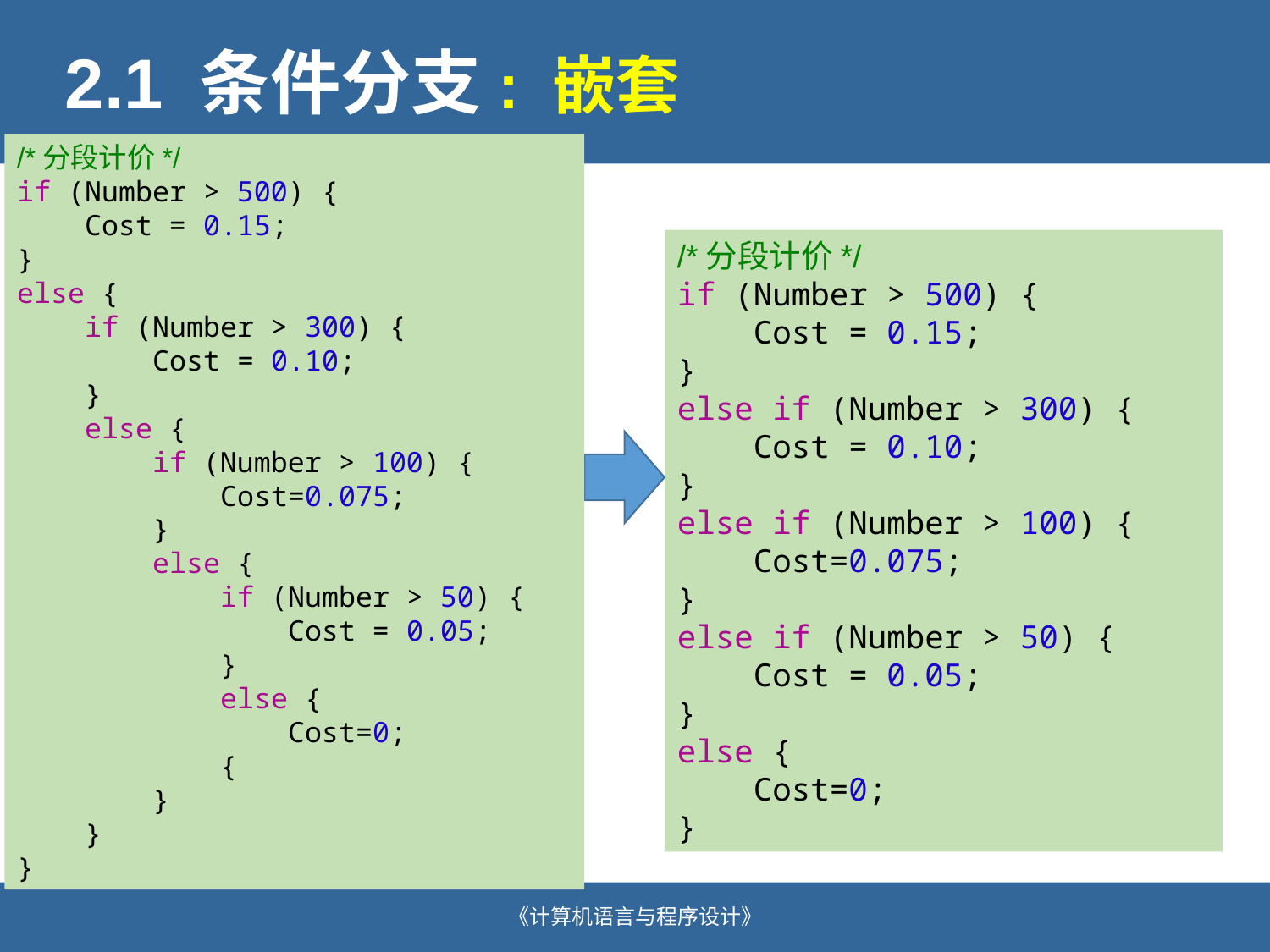

# 2.1 条件分支: 嵌套
/*分段计价*/
if (Number > 500) {
    Cost = 0.15;
}
else {
    if (Number > 300) {
        Cost = 0.10;
    }
    else {
        if (Number > 100) {
            Cost=0.075;
        }
        else {
            if (Number > 50) {
                Cost = 0.05;
            }
            else {
                Cost=0;
            {
        }
    }
}
/*分段计价*/
if (Number > 500) {
    Cost = 0.15;
}
else if (Number > 300) {
    Cost = 0.10;
}
else if (Number > 100) {
    Cost=0.075;
}
else if (Number > 50) {
    Cost = 0.05;
}
else {
    Cost=0;
}

《计算机语言与程序设计》
59